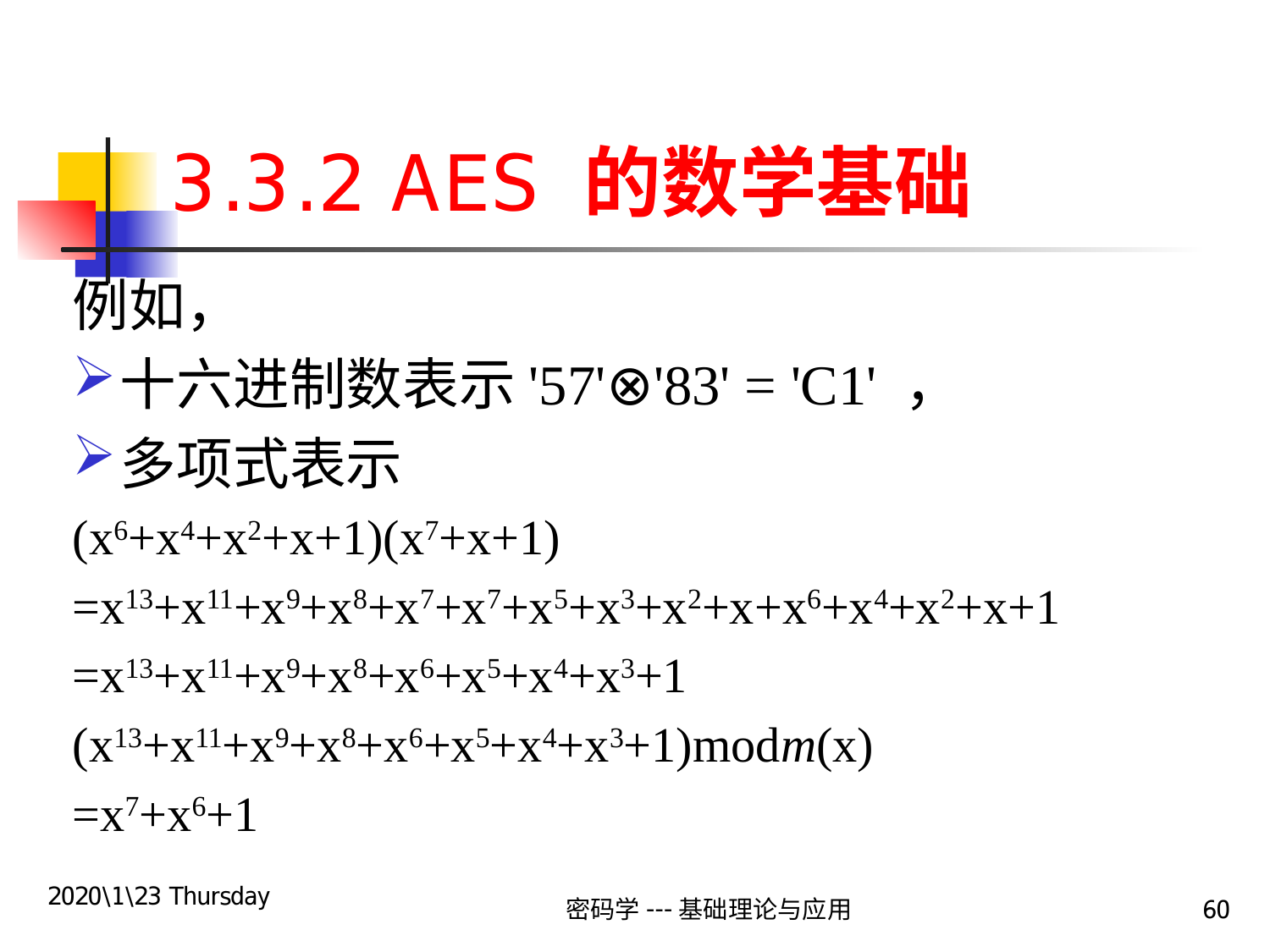

# 3.3.2 AES 的数学基础
例如，
十六进制数表示'57'⊗'83' = 'C1' ，
多项式表示
(x6+x4+x2+x+1)(x7+x+1)
=x13+x11+x9+x8+x7+x7+x5+x3+x2+x+x6+x4+x2+x+1
=x13+x11+x9+x8+x6+x5+x4+x3+1
(x13+x11+x9+x8+x6+x5+x4+x3+1)modm(x)
=x7+x6+1
2020\1\23 Thursday
密码学---基础理论与应用
60